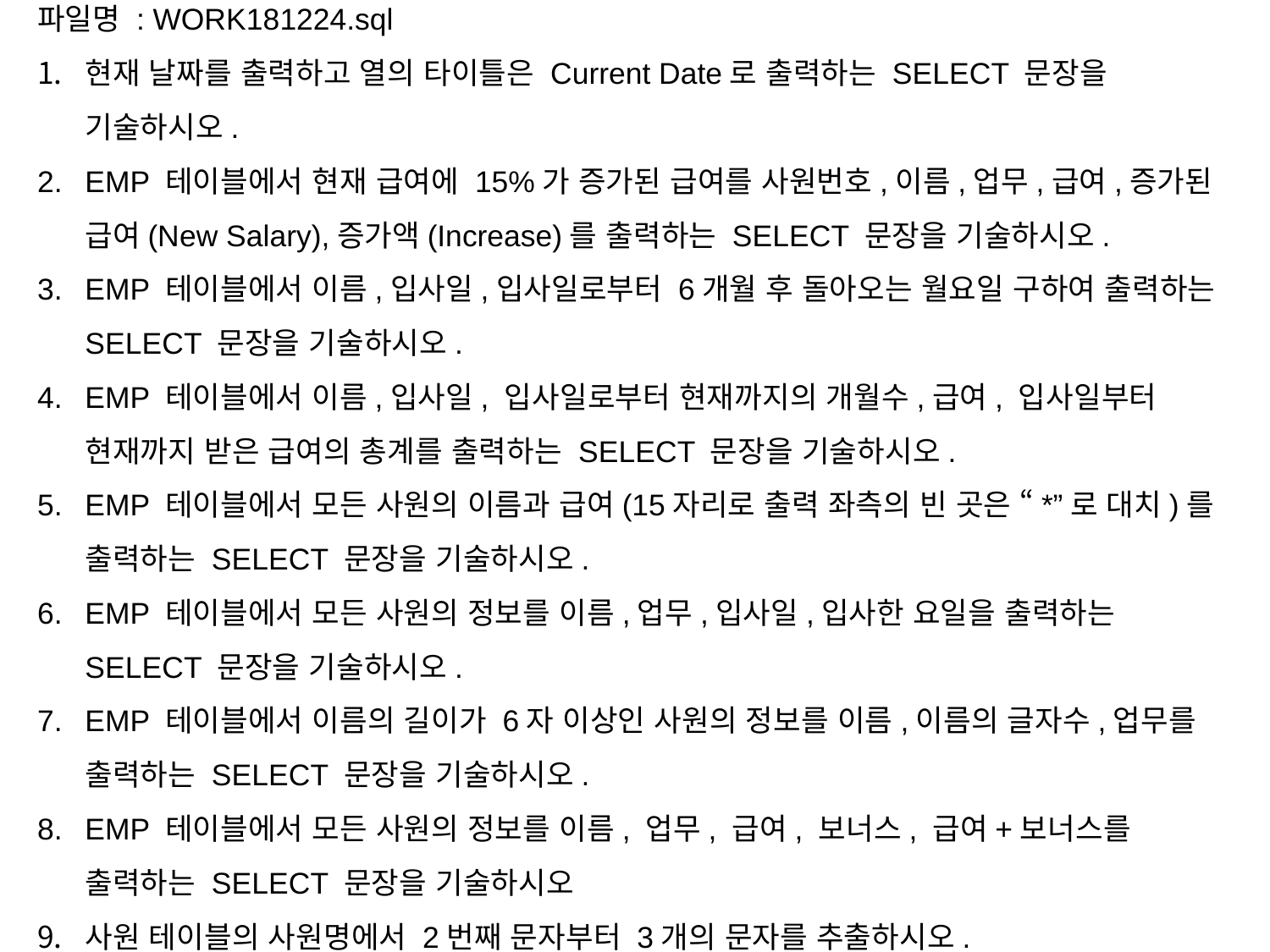

파일명 : WORK181224.sql
현재 날짜를 출력하고 열의 타이틀은 Current Date로 출력하는 SELECT 문장을 기술하시오.
EMP 테이블에서 현재 급여에 15%가 증가된 급여를 사원번호,이름,업무,급여,증가된 급여(New Salary),증가액(Increase)를 출력하는 SELECT 문장을 기술하시오.
EMP 테이블에서 이름,입사일,입사일로부터 6개월 후 돌아오는 월요일 구하여 출력하는 SELECT 문장을 기술하시오.
EMP 테이블에서 이름,입사일, 입사일로부터 현재까지의 개월수,급여, 입사일부터 현재까지 받은 급여의 총계를 출력하는 SELECT 문장을 기술하시오.
EMP 테이블에서 모든 사원의 이름과 급여(15자리로 출력 좌측의 빈 곳은 “*”로 대치)를 출력하는 SELECT 문장을 기술하시오.
EMP 테이블에서 모든 사원의 정보를 이름,업무,입사일,입사한 요일을 출력하는 SELECT 문장을 기술하시오.
EMP 테이블에서 이름의 길이가 6자 이상인 사원의 정보를 이름,이름의 글자수,업무를 출력하는 SELECT 문장을 기술하시오.
EMP 테이블에서 모든 사원의 정보를 이름, 업무, 급여, 보너스, 급여+보너스를 출력하는 SELECT 문장을 기술하시오
사원 테이블의 사원명에서 2번째 문자부터 3개의 문자를 추출하시오.